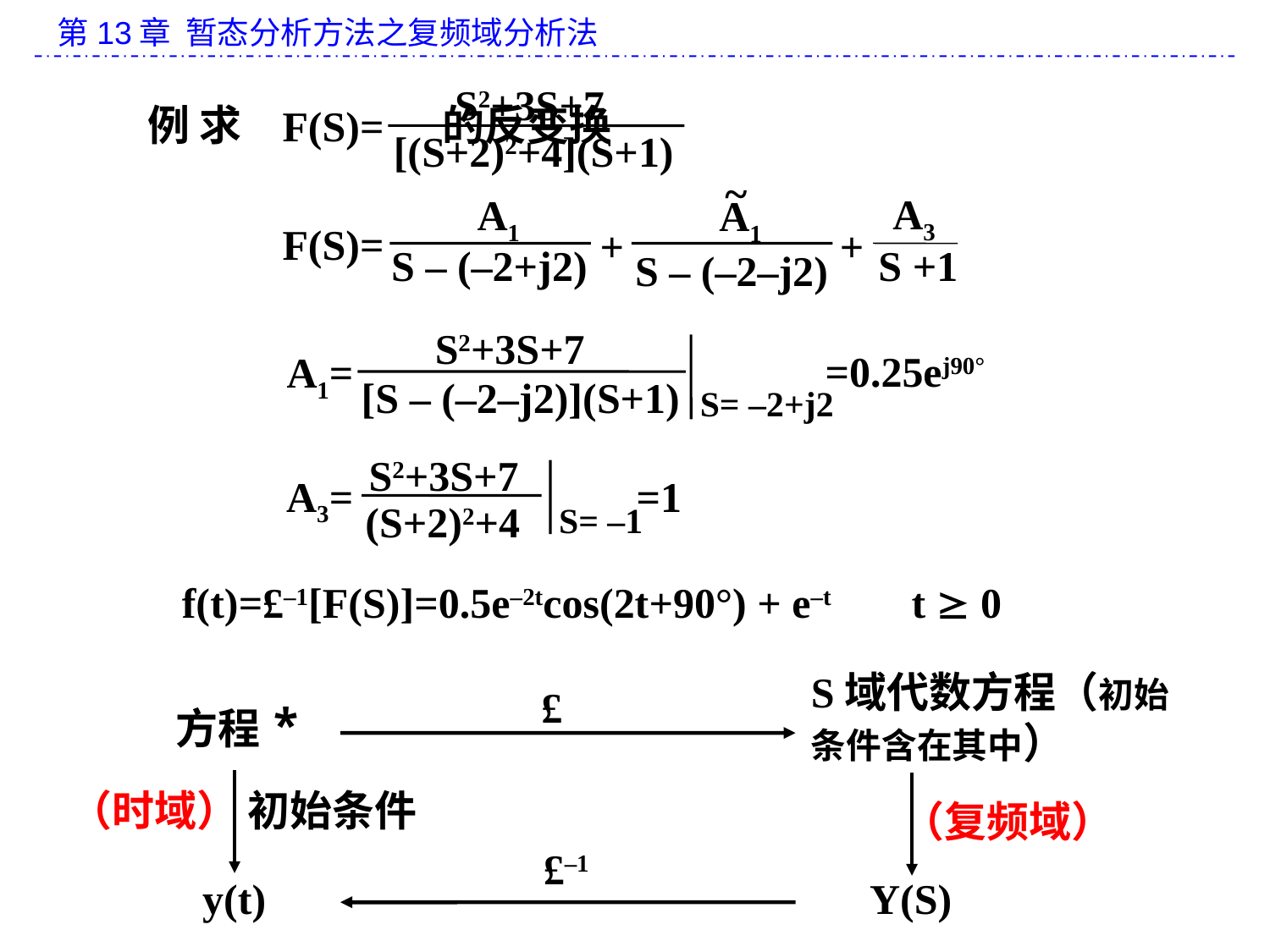

S2+3S+7
例 求                     的反变换
F(S)=
[(S+2)2+4](S+1)

~
A3
A1
A1
F(S)=
+
+
S +1
S – (–2+j2)
S – (–2–j2)

S2+3S+7

A1=
[S – (–2–j2)](S+1)

S= –2+j2
=0.25ej90°
S2+3S+7

A3=
(S+2)2+4
S= –1

=1
f(t)=£–1[F(S)]=0.5e–2tcos(2t+90°) + e–t        t ≥ 0
S域代数方程（初始条件含在其中）
£

方程*

初始条件
y(t)

Y(S)
（时域）
（复频域）
£–1